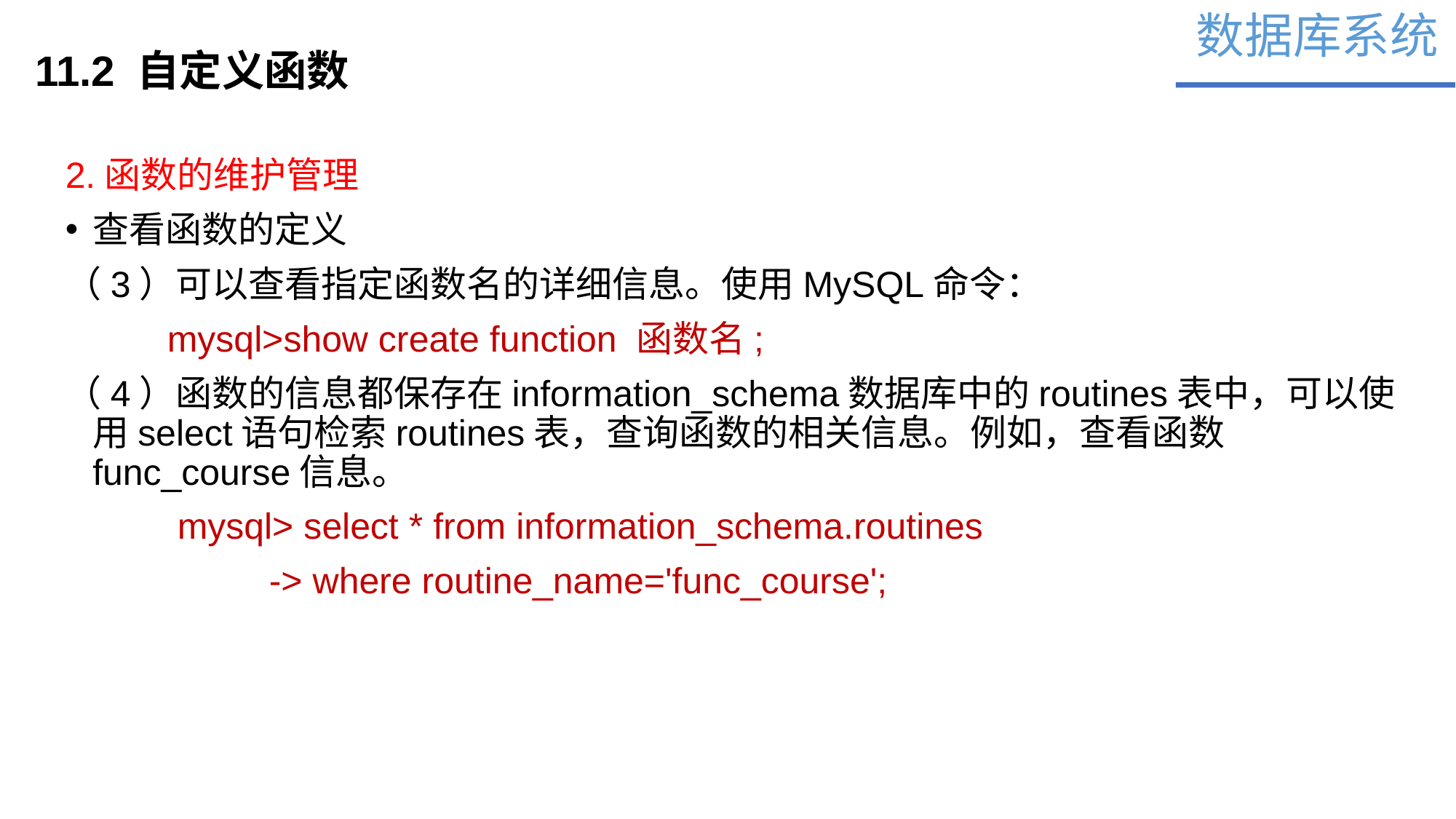

数据库系统
11.2 自定义函数

2.函数的维护管理
查看函数的定义
（3）可以查看指定函数名的详细信息。使用MySQL命令：
          mysql>show create function 函数名;
（4）函数的信息都保存在information_schema数据库中的routines表中，可以使用select语句检索routines表，查询函数的相关信息。例如，查看函数func_course信息。
           mysql> select * from information_schema.routines
                    -> where routine_name='func_course';